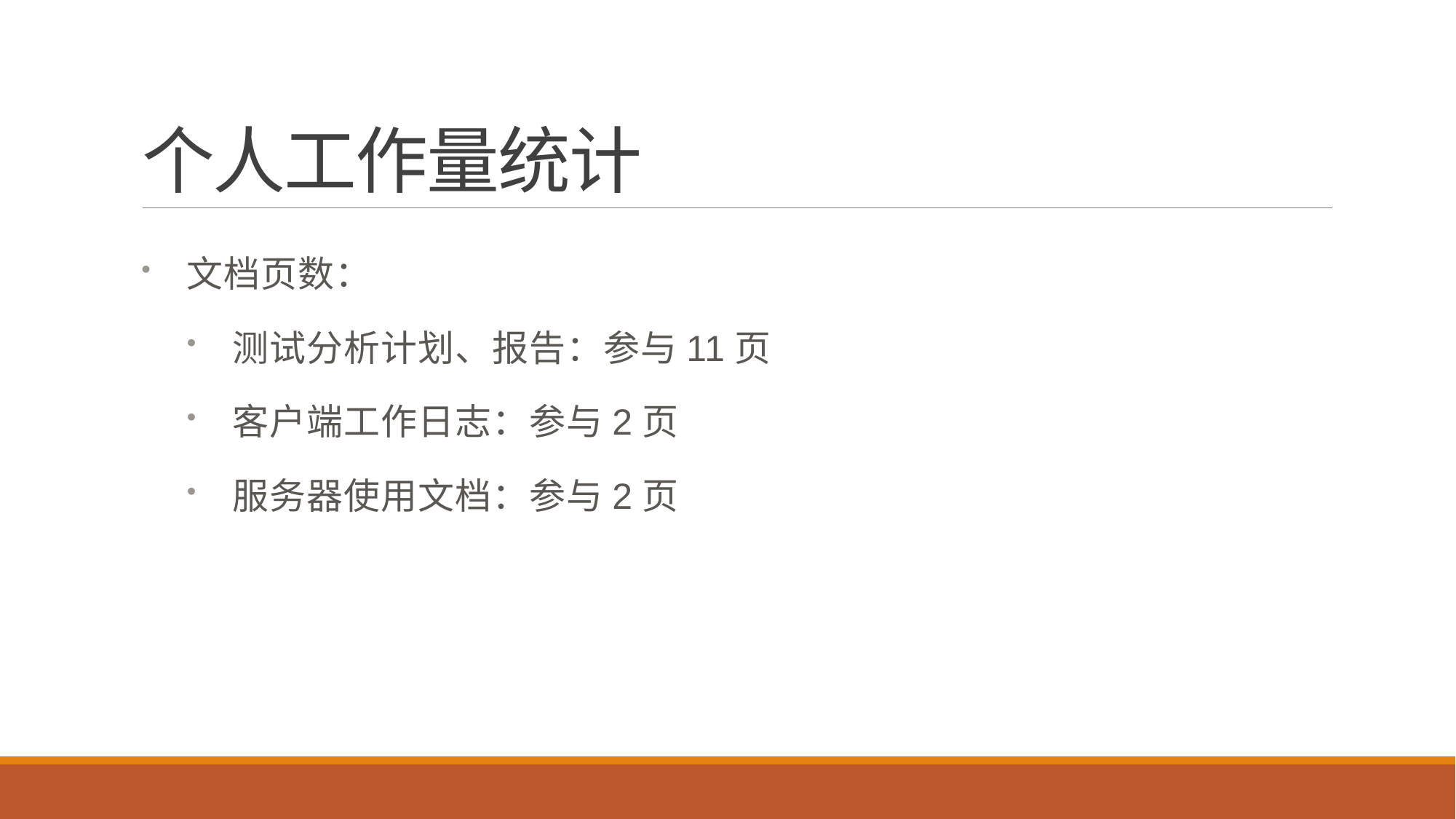

# 个人工作量统计
文档页数：
测试分析计划、报告：参与11页
客户端工作日志：参与2页
服务器使用文档：参与2页